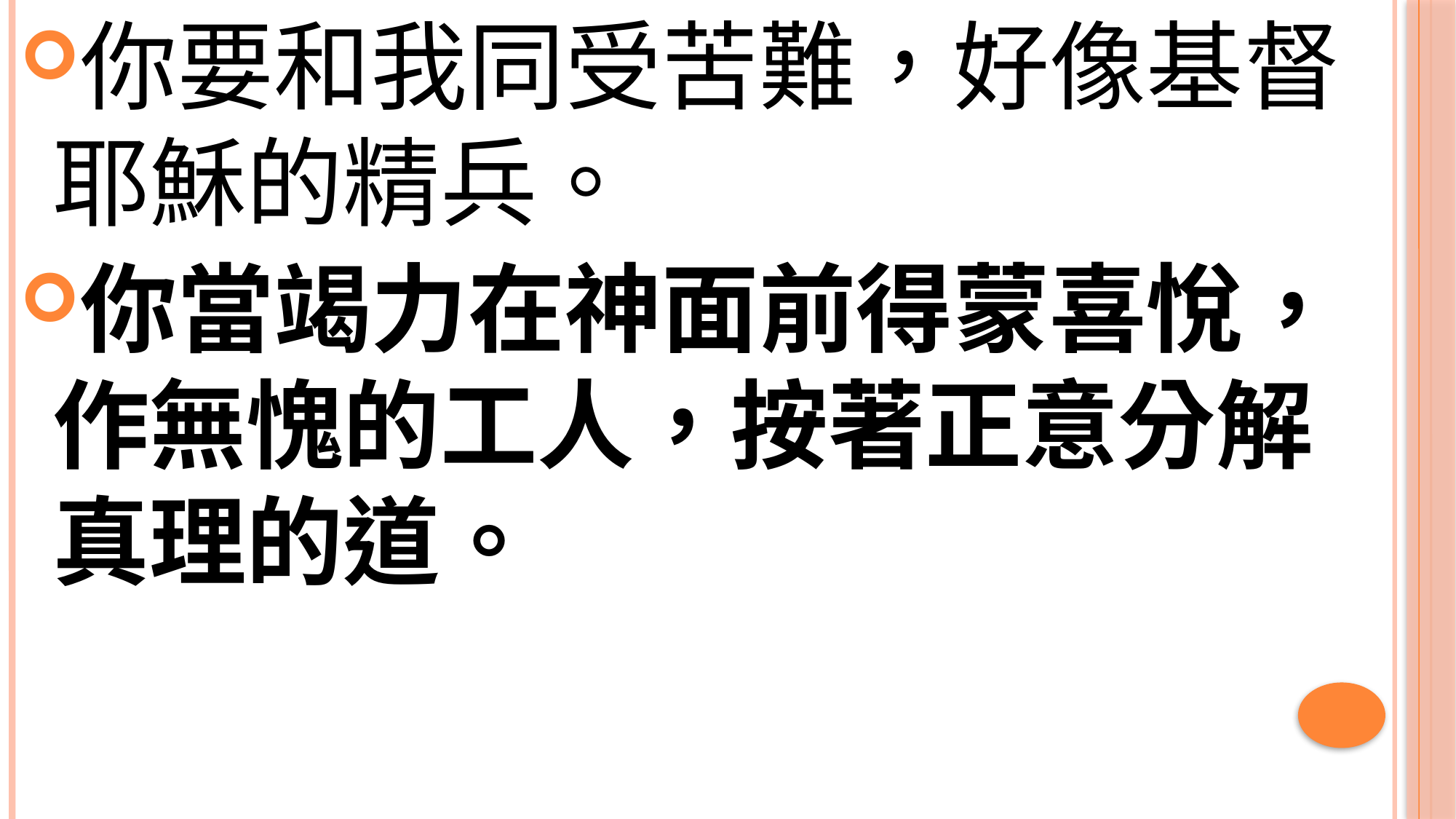

你要和我同受苦難，好像基督耶穌的精兵。
你當竭力在神面前得蒙喜悅，作無愧的工人，按著正意分解真理的道。